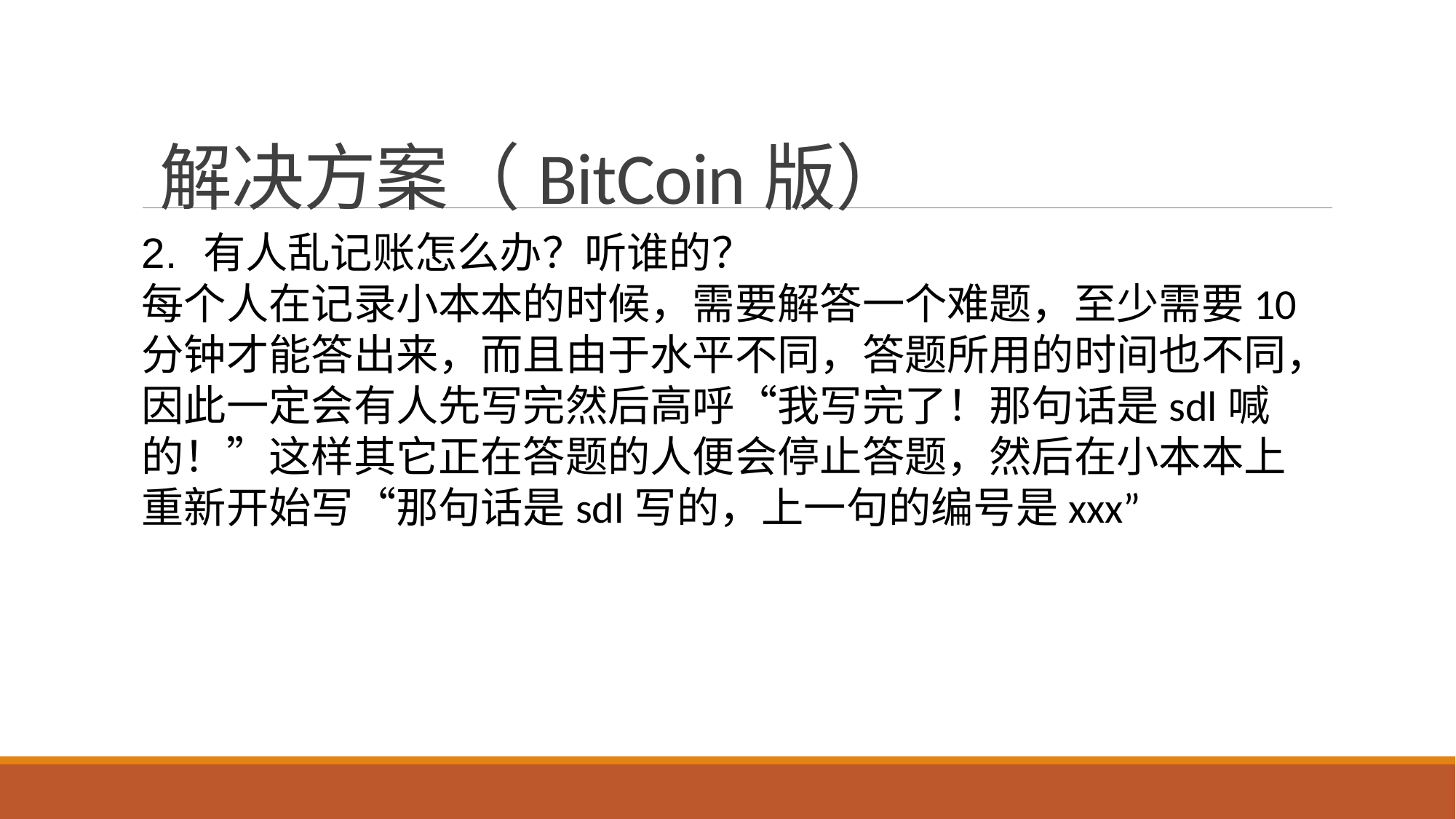

解决方案（BitCoin版）

有人乱记账怎么办？听谁的？
每个人在记录小本本的时候，需要解答一个难题，至少需要10分钟才能答出来，而且由于水平不同，答题所用的时间也不同，因此一定会有人先写完然后高呼“我写完了！那句话是sdl喊的！”这样其它正在答题的人便会停止答题，然后在小本本上重新开始写“那句话是sdl写的，上一句的编号是xxx”